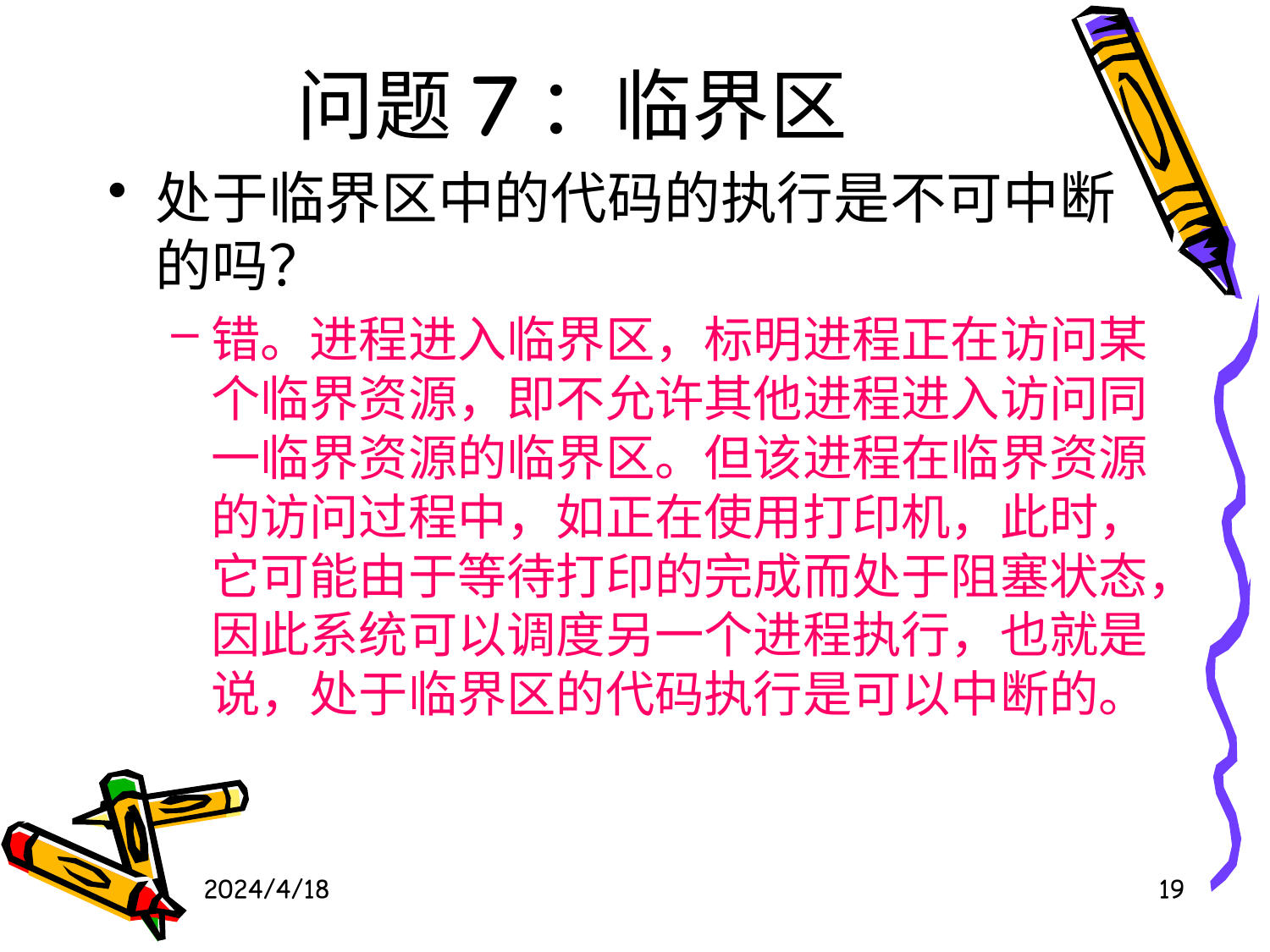

# 问题7：临界区
处于临界区中的代码的执行是不可中断的吗？
错。进程进入临界区，标明进程正在访问某个临界资源，即不允许其他进程进入访问同一临界资源的临界区。但该进程在临界资源的访问过程中，如正在使用打印机，此时，它可能由于等待打印的完成而处于阻塞状态，因此系统可以调度另一个进程执行，也就是说，处于临界区的代码执行是可以中断的。
2024/4/18
19